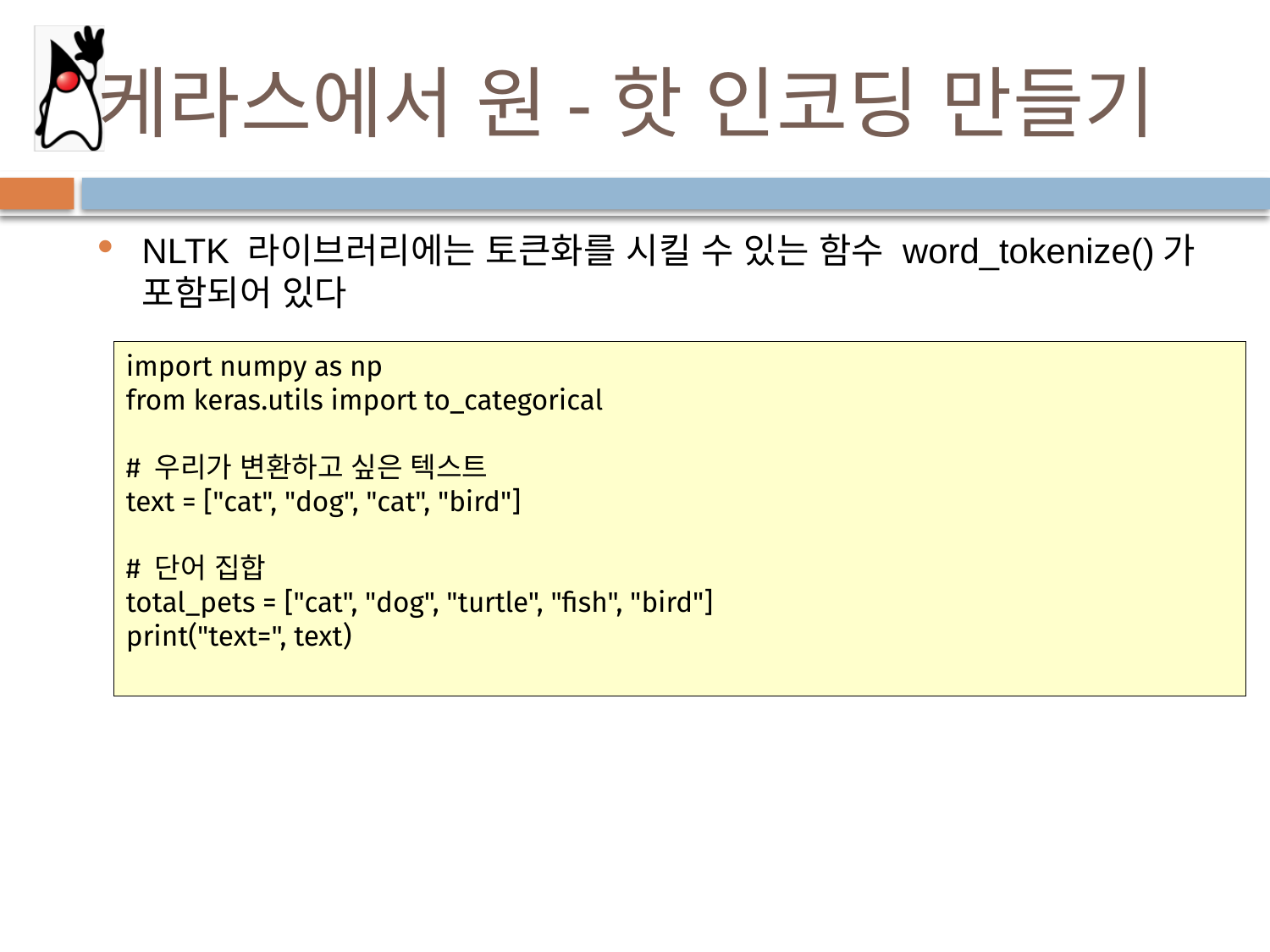

# 케라스에서 원-핫 인코딩 만들기
NLTK 라이브러리에는 토큰화를 시킬 수 있는 함수 word_tokenize()가 포함되어 있다
import numpy as np
from keras.utils import to_categorical

# 우리가 변환하고 싶은 텍스트
text = ["cat", "dog", "cat", "bird"]

# 단어 집합
total_pets = ["cat", "dog", "turtle", "fish", "bird"]
print("text=", text)